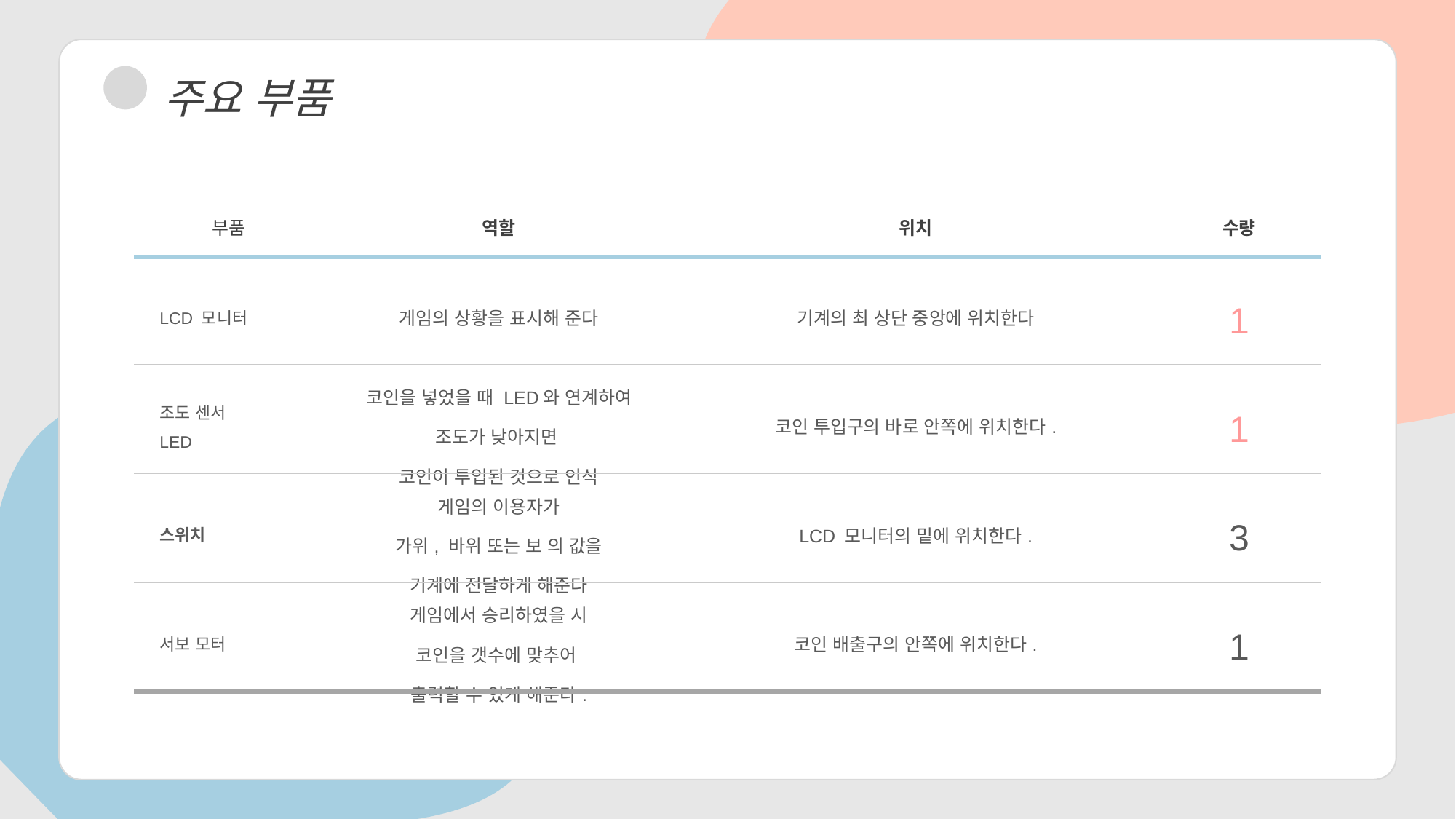

주요 부품

| 부품 | 역할 | 위치 | 수량 |
| --- | --- | --- | --- |
| LCD 모니터 | 게임의 상황을 표시해 준다 | 기계의 최 상단 중앙에 위치한다 | 1 |
| 조도 센서 LED | 코인을 넣었을 때 LED와 연계하여 조도가 낮아지면 코인이 투입된 것으로 인식 | 코인 투입구의 바로 안쪽에 위치한다. | 1 |
| 스위치 | 게임의 이용자가 가위, 바위 또는 보 의 값을 기계에 전달하게 해준다 | LCD 모니터의 밑에 위치한다. | 3 |
| 서보 모터 | 게임에서 승리하였을 시 코인을 갯수에 맞추어 출력할 수 있게 해준다. | 코인 배출구의 안쪽에 위치한다. | 1 |